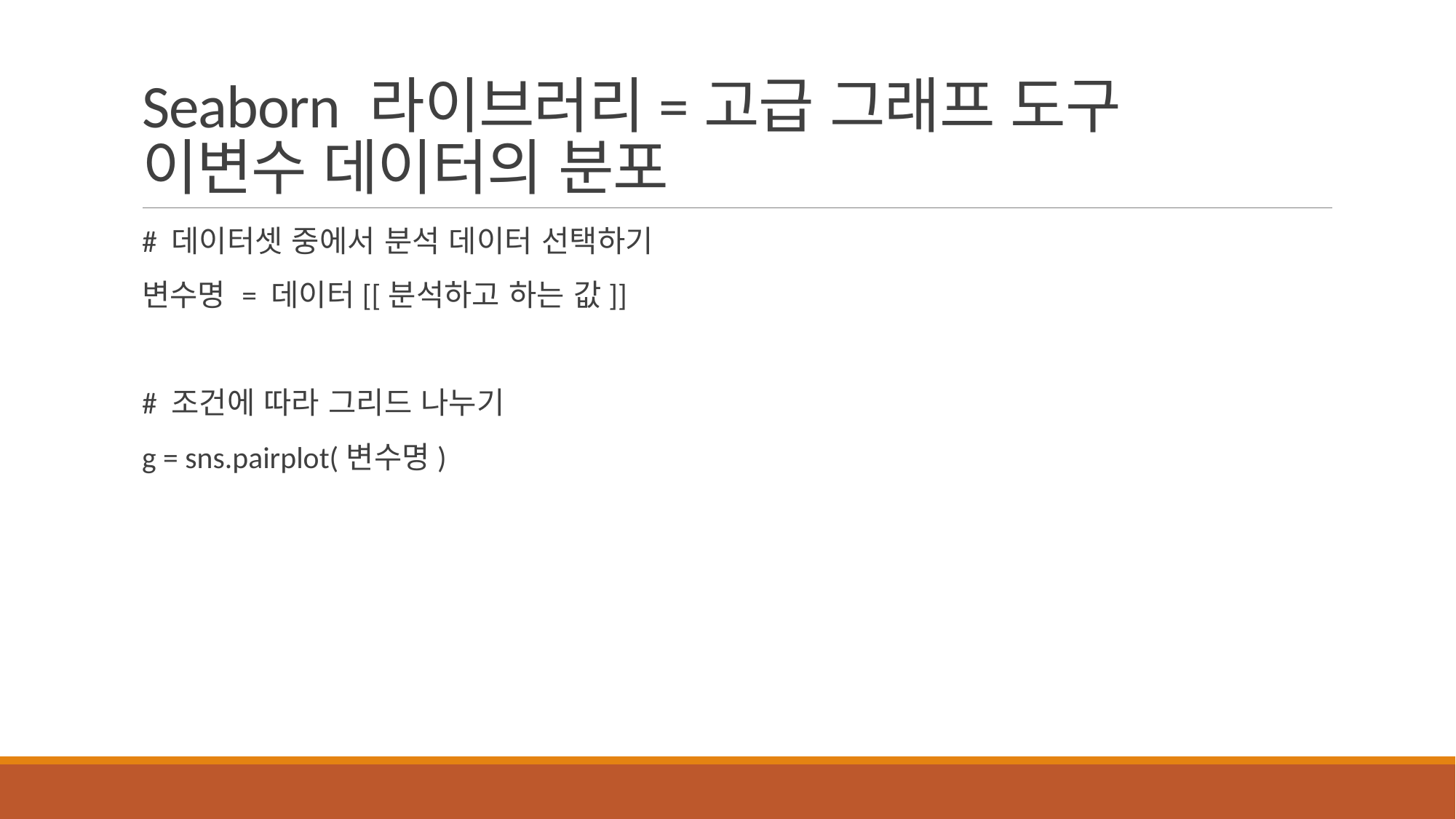

# Seaborn 라이브러리=고급 그래프 도구 이변수 데이터의 분포
# 데이터셋 중에서 분석 데이터 선택하기
변수명 = 데이터[[분석하고 하는 값]]

# 조건에 따라 그리드 나누기
g = sns.pairplot(변수명)